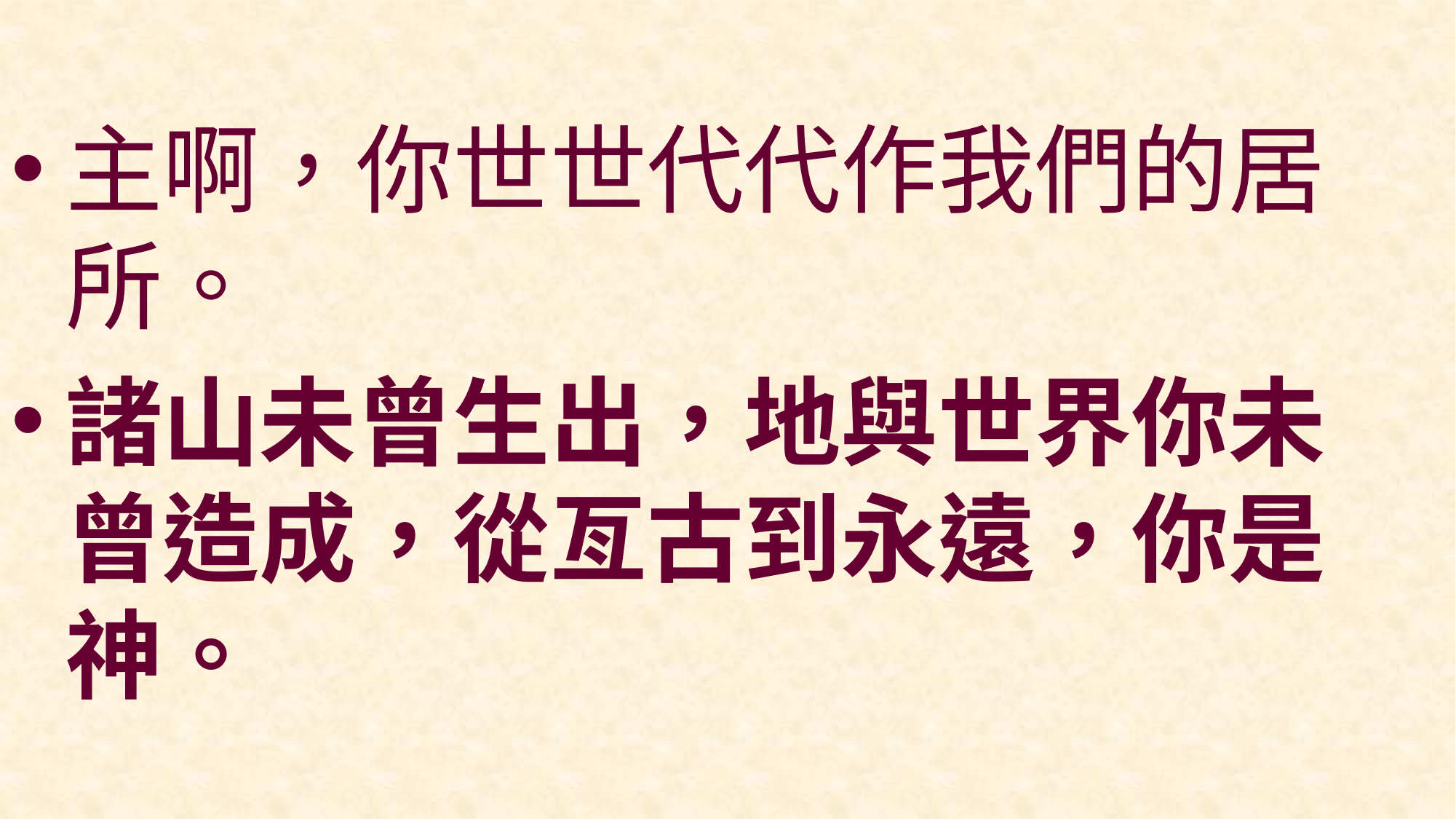

主啊，你世世代代作我們的居所。
諸山未曾生出，地與世界你未曾造成，從亙古到永遠，你是神。